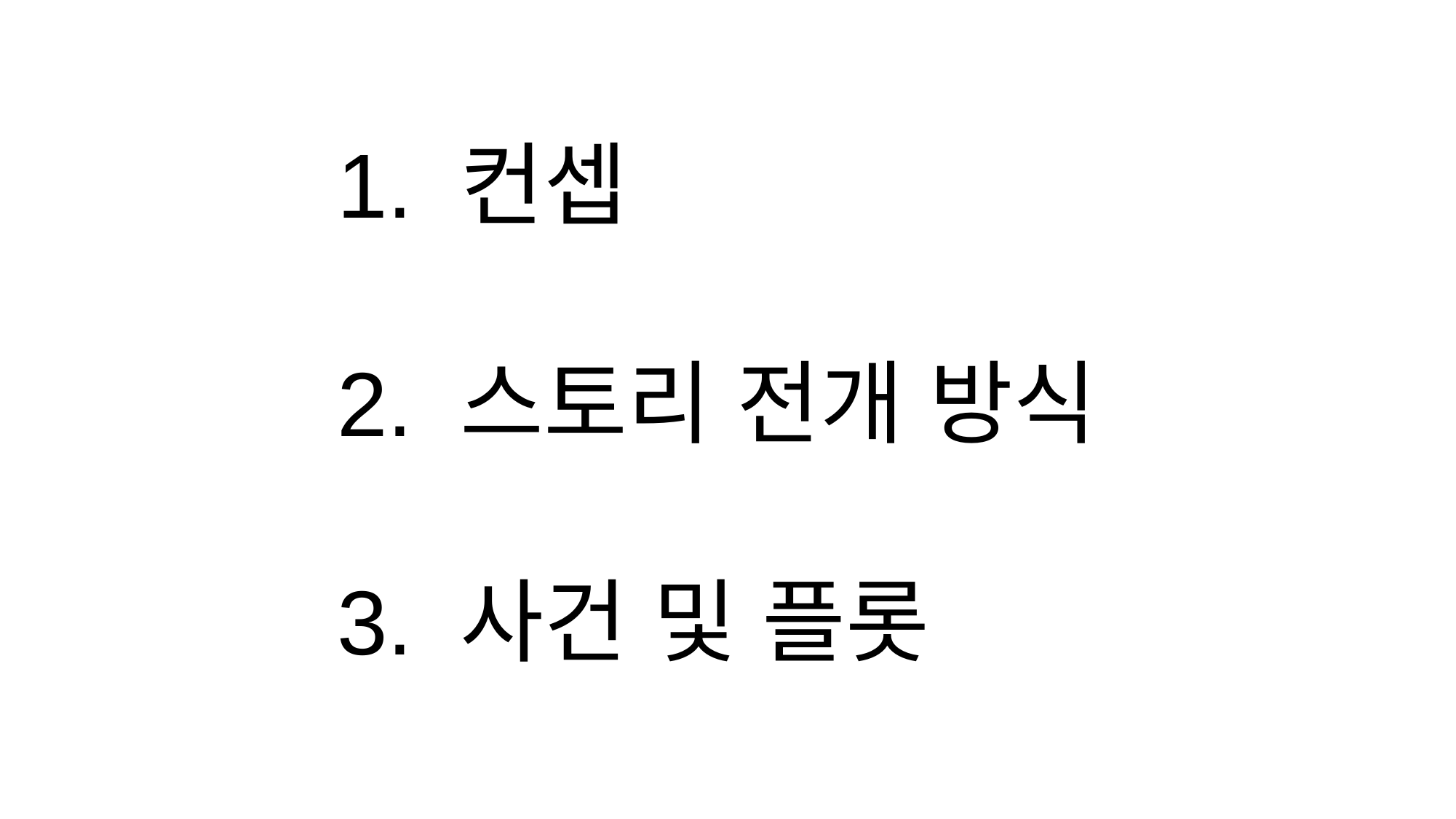

컨셉

 스토리 전개 방식

3. 사건 및 플롯